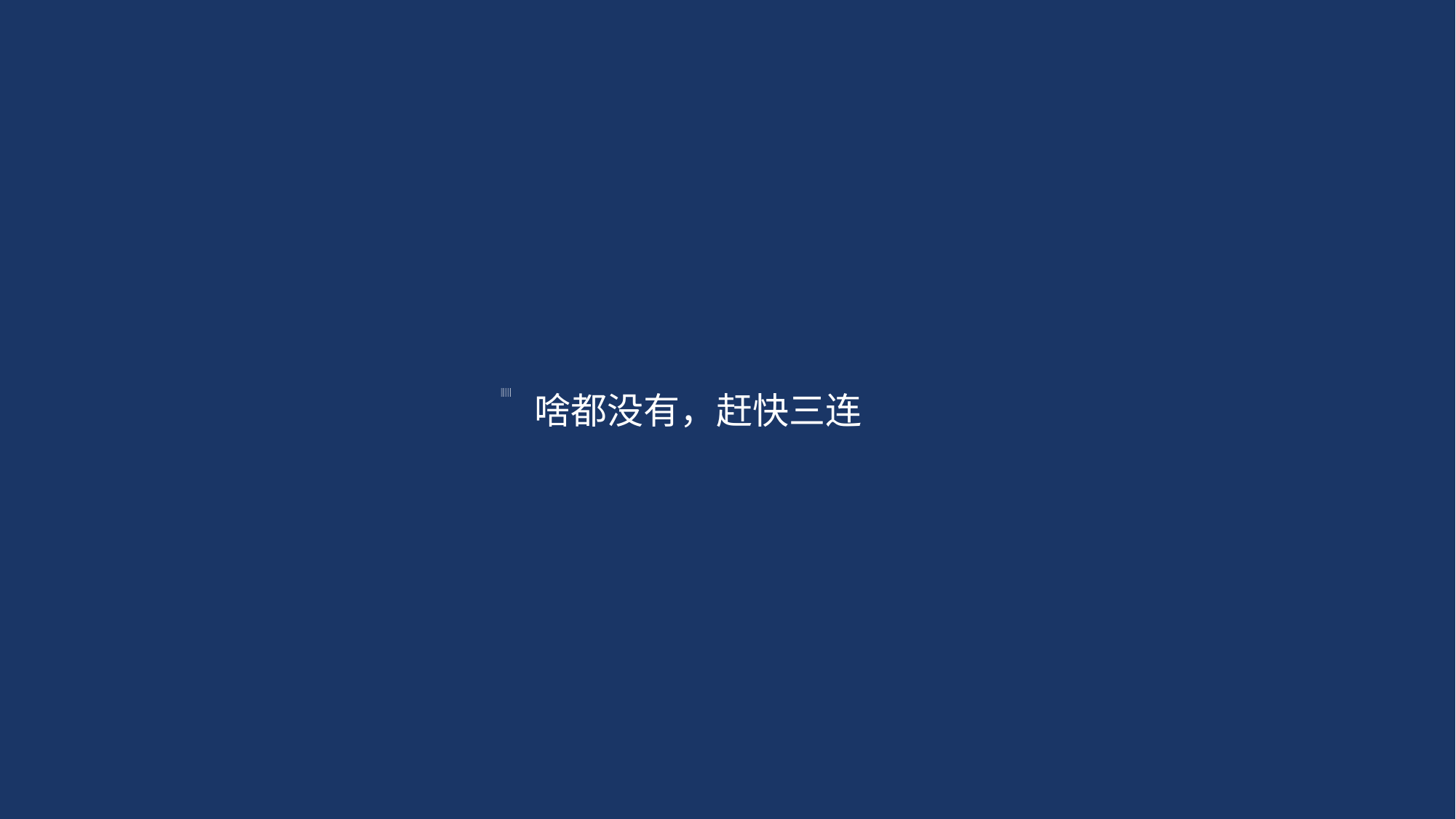

啥都没有，赶快三连
. . . . . .